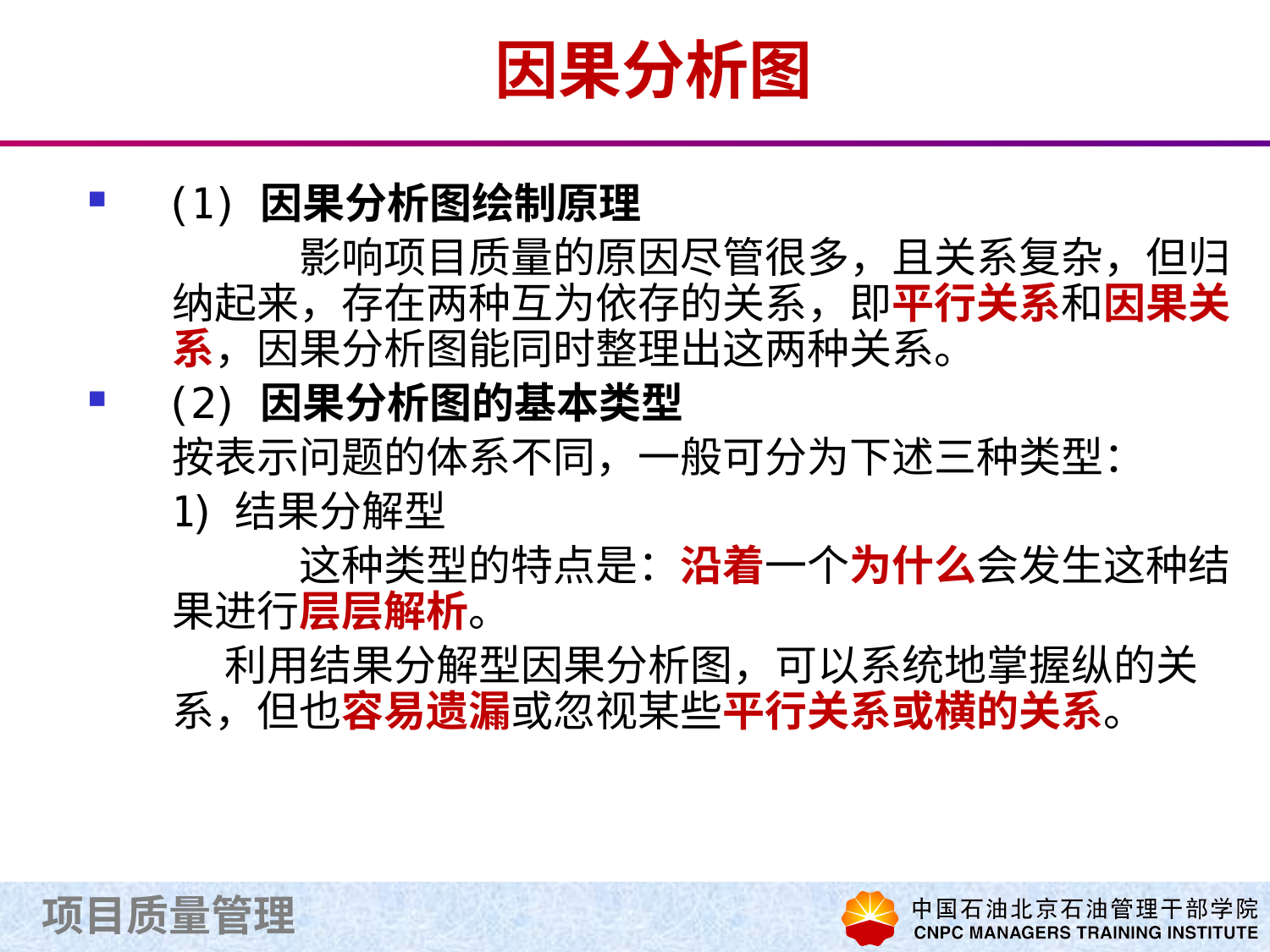

# 因果分析图
(1) 因果分析图绘制原理
		影响项目质量的原因尽管很多，且关系复杂，但归纳起来，存在两种互为依存的关系，即平行关系和因果关系，因果分析图能同时整理出这两种关系。
(2) 因果分析图的基本类型
	按表示问题的体系不同，一般可分为下述三种类型：
	1) 结果分解型
		这种类型的特点是：沿着一个为什么会发生这种结果进行层层解析。
利用结果分解型因果分析图，可以系统地掌握纵的关系，但也容易遗漏或忽视某些平行关系或横的关系。